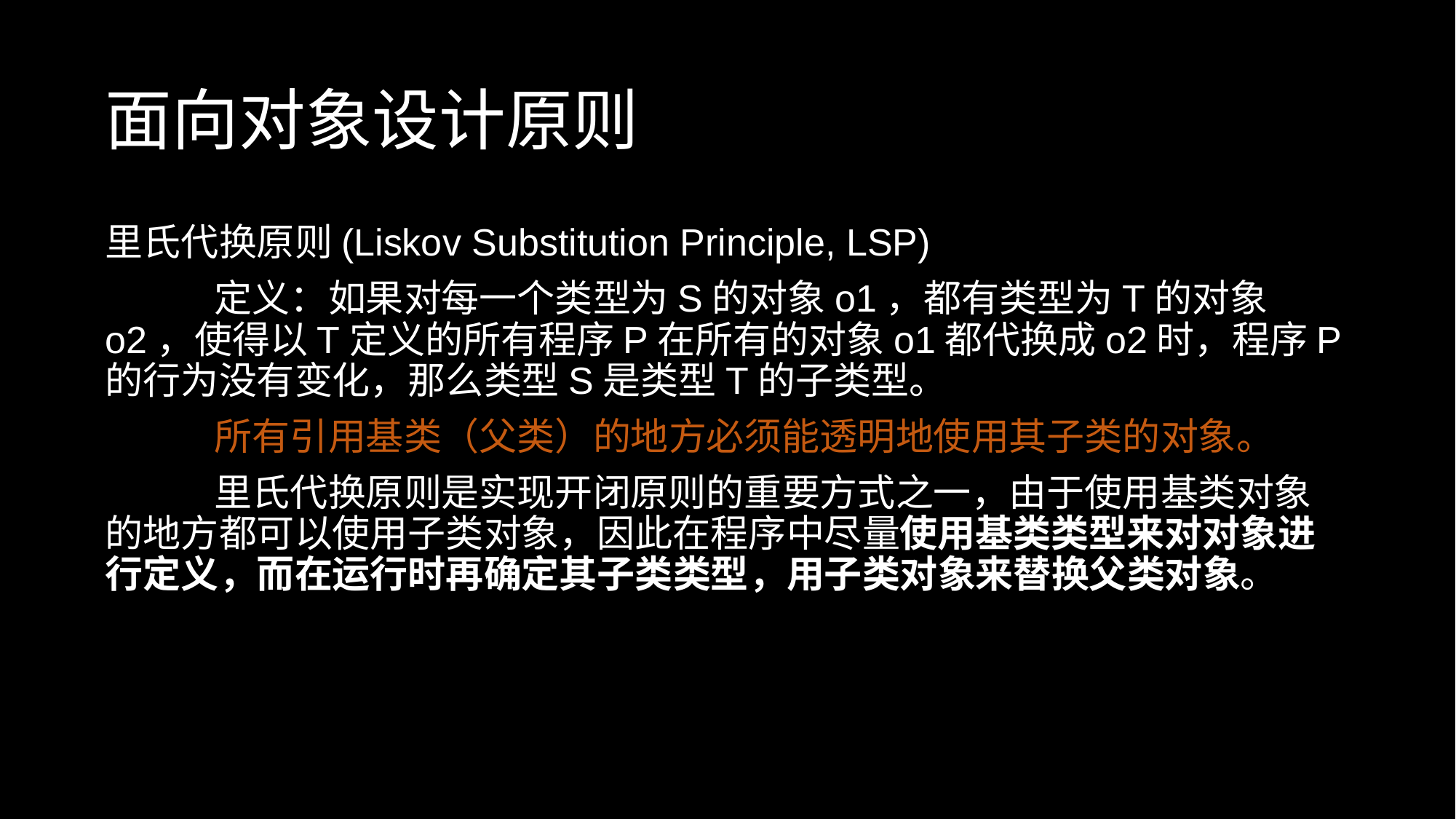

# 面向对象设计原则
里氏代换原则(Liskov Substitution Principle, LSP)
	定义：如果对每一个类型为S的对象o1，都有类型为T的对象o2，使得以T定义的所有程序P在所有的对象o1都代换成o2时，程序P的行为没有变化，那么类型S是类型T的子类型。
	所有引用基类（父类）的地方必须能透明地使用其子类的对象。
	里氏代换原则是实现开闭原则的重要方式之一，由于使用基类对象的地方都可以使用子类对象，因此在程序中尽量使用基类类型来对对象进行定义，而在运行时再确定其子类类型，用子类对象来替换父类对象。
。